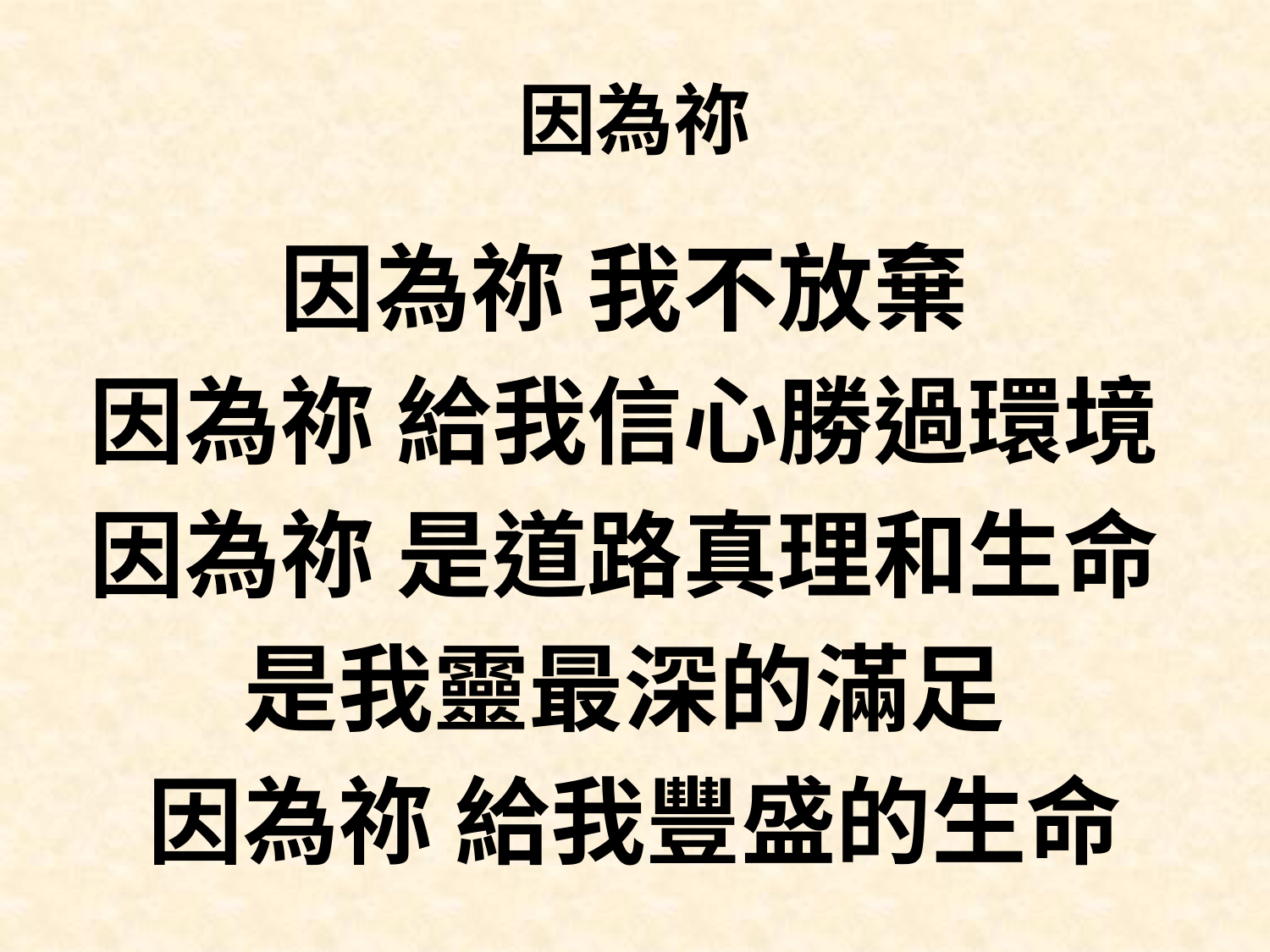

# 因為祢
因為祢 我不放棄
因為祢 給我信心勝過環境
因為祢 是道路真理和生命
是我靈最深的滿足
因為祢 給我豐盛的生命